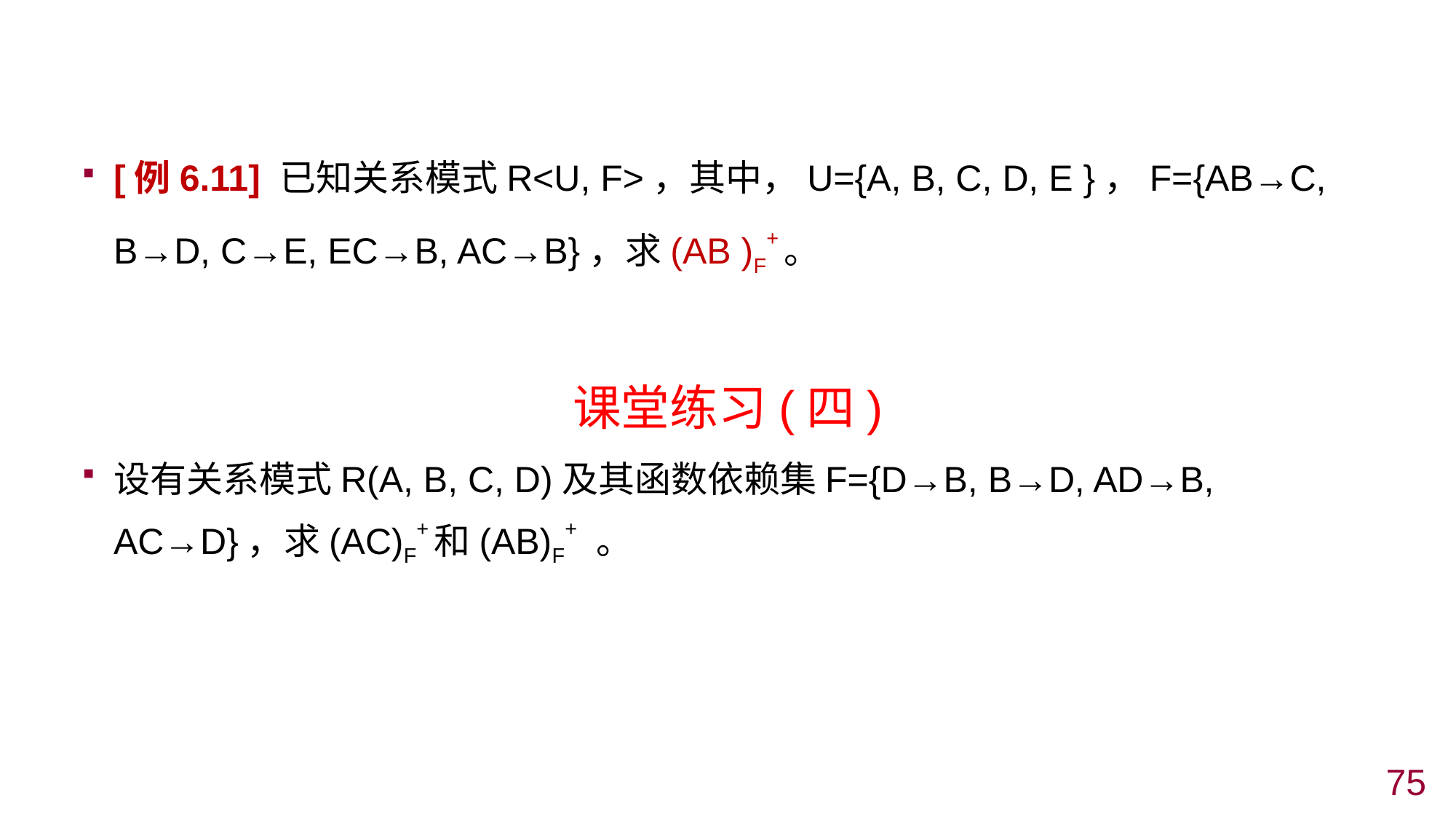

#
[例6.11] 已知关系模式R<U, F>，其中，U={A, B, C, D, E }，F={AB→C, B→D, C→E, EC→B, AC→B}，求(AB )F+。

课堂练习(四)
设有关系模式R(A, B, C, D)及其函数依赖集F={D→B, B→D, AD→B, AC→D}，求(AC)F+和(AB)F+ 。

75